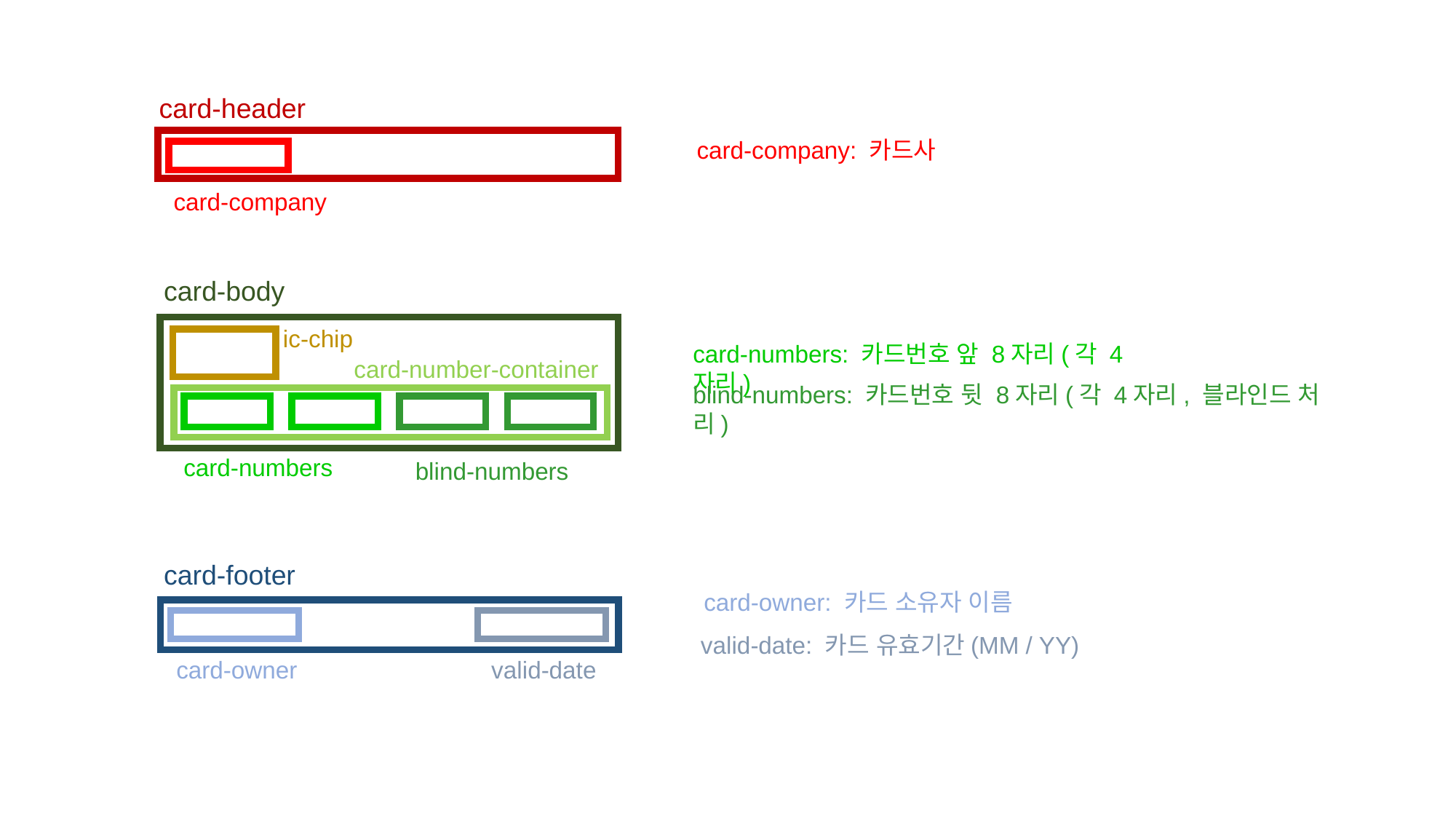

card-header
card-company: 카드사

card-company
card-body

ic-chip

card-numbers: 카드번호 앞 8자리(각 4자리)
card-number-container
blind-numbers: 카드번호 뒷 8자리(각 4자리, 블라인드 처리)

z
card-numbers
blind-numbers
card-footer
card-owner: 카드 소유자 이름

valid-date: 카드 유효기간(MM / YY)
card-owner
valid-date